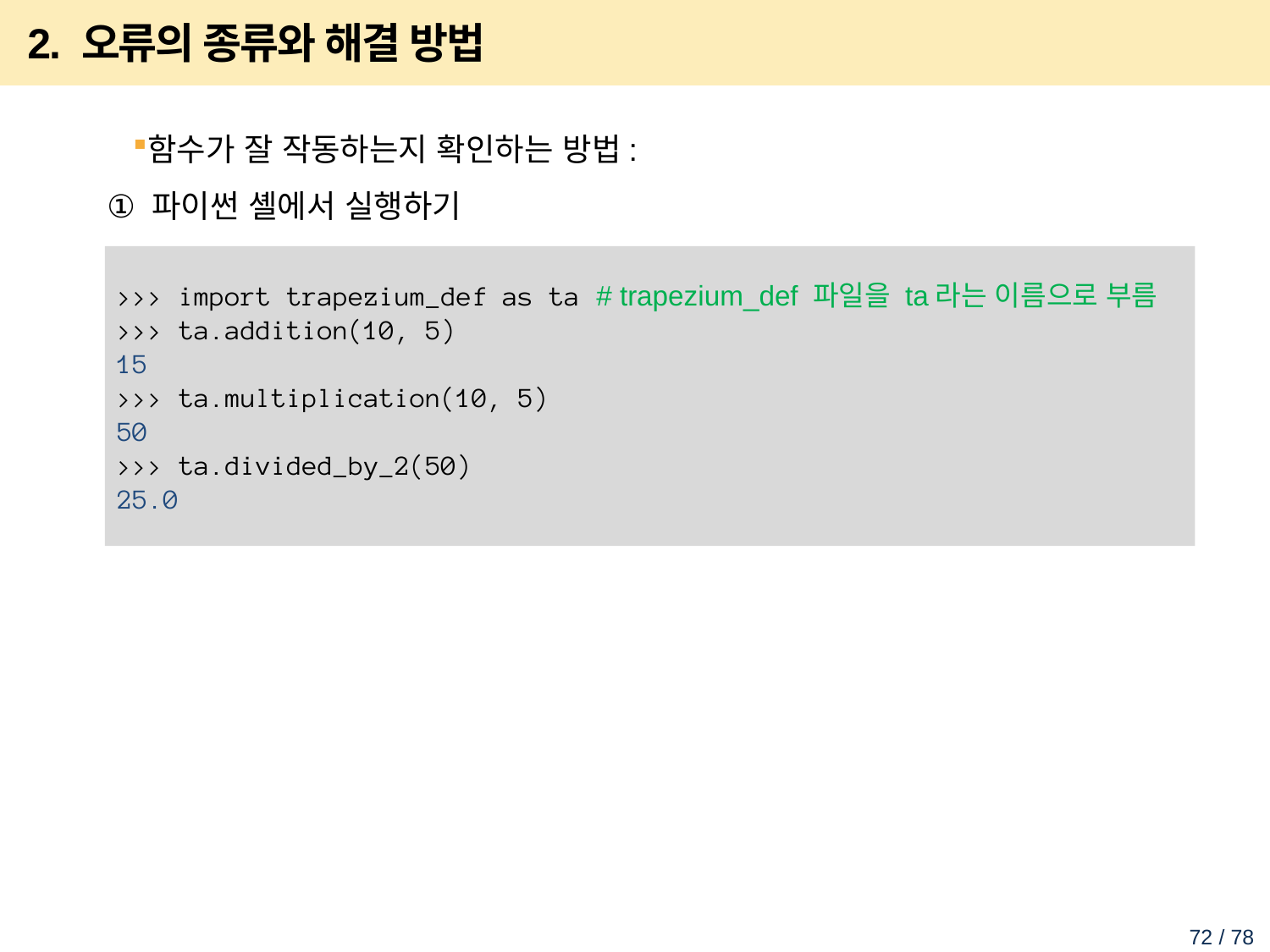

# 2. 오류의 종류와 해결 방법
함수가 잘 작동하는지 확인하는 방법:
① 파이썬 셸에서 실행하기

>>> import trapezium_def as ta # trapezium_def 파일을 ta라는 이름으로 부름
>>> ta.addition(10, 5)
15
>>> ta.multiplication(10, 5)
50
>>> ta.divided_by_2(50)
25.0